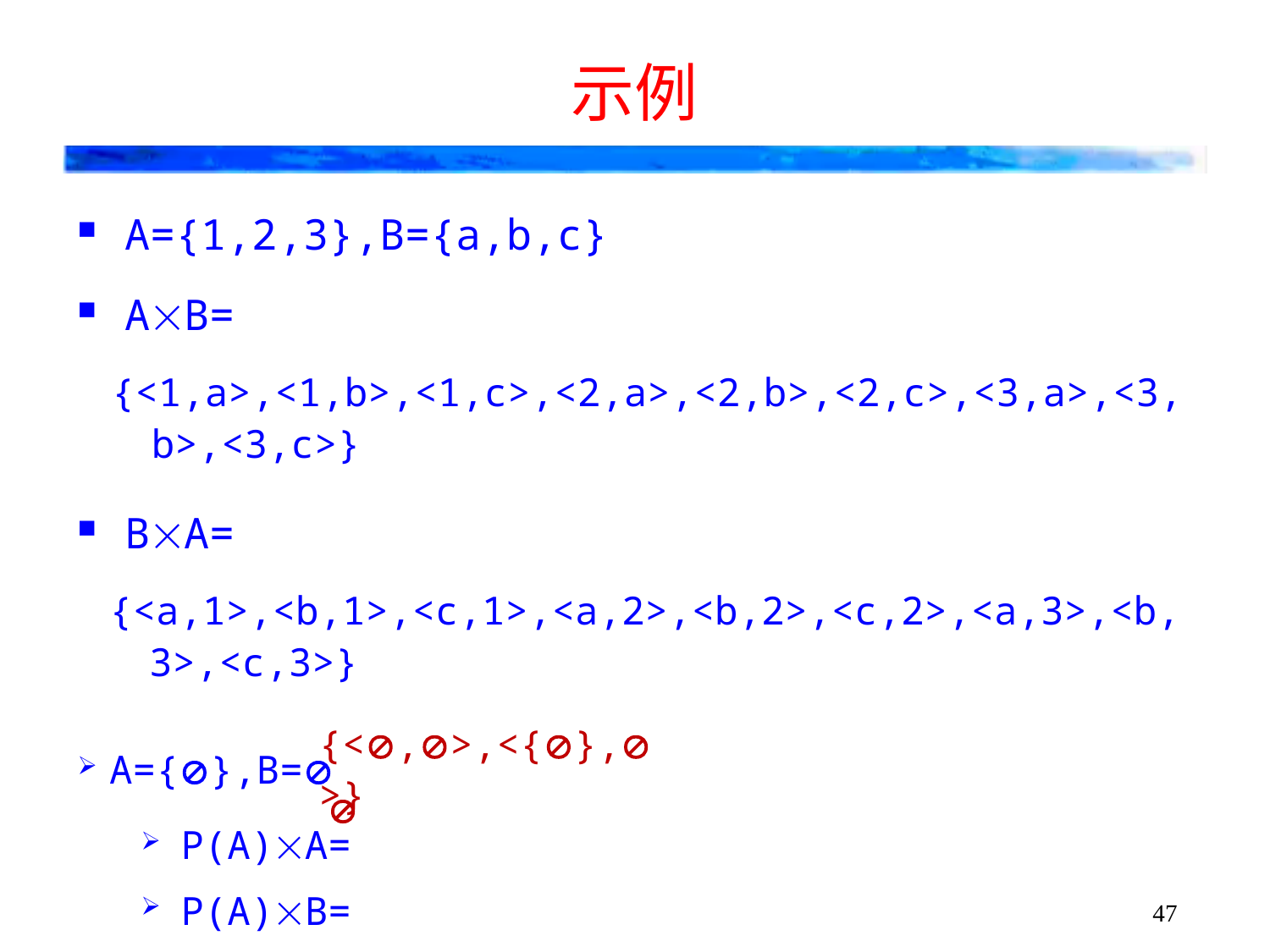

# 示例
A={1,2,3},B={a,b,c}
A×B=
{<1,a>,<1,b>,<1,c>,<2,a>,<2,b>,<2,c>,<3,a>,<3,b>,<3,c>}
B×A=
{<a,1>,<b,1>,<c,1>,<a,2>,<b,2>,<c,2>,<a,3>,<b,3>,<c,3>}
A={∅},B=∅
P(A)×A=
P(A)×B=
{<∅,∅>,<{∅},∅>}
∅
47